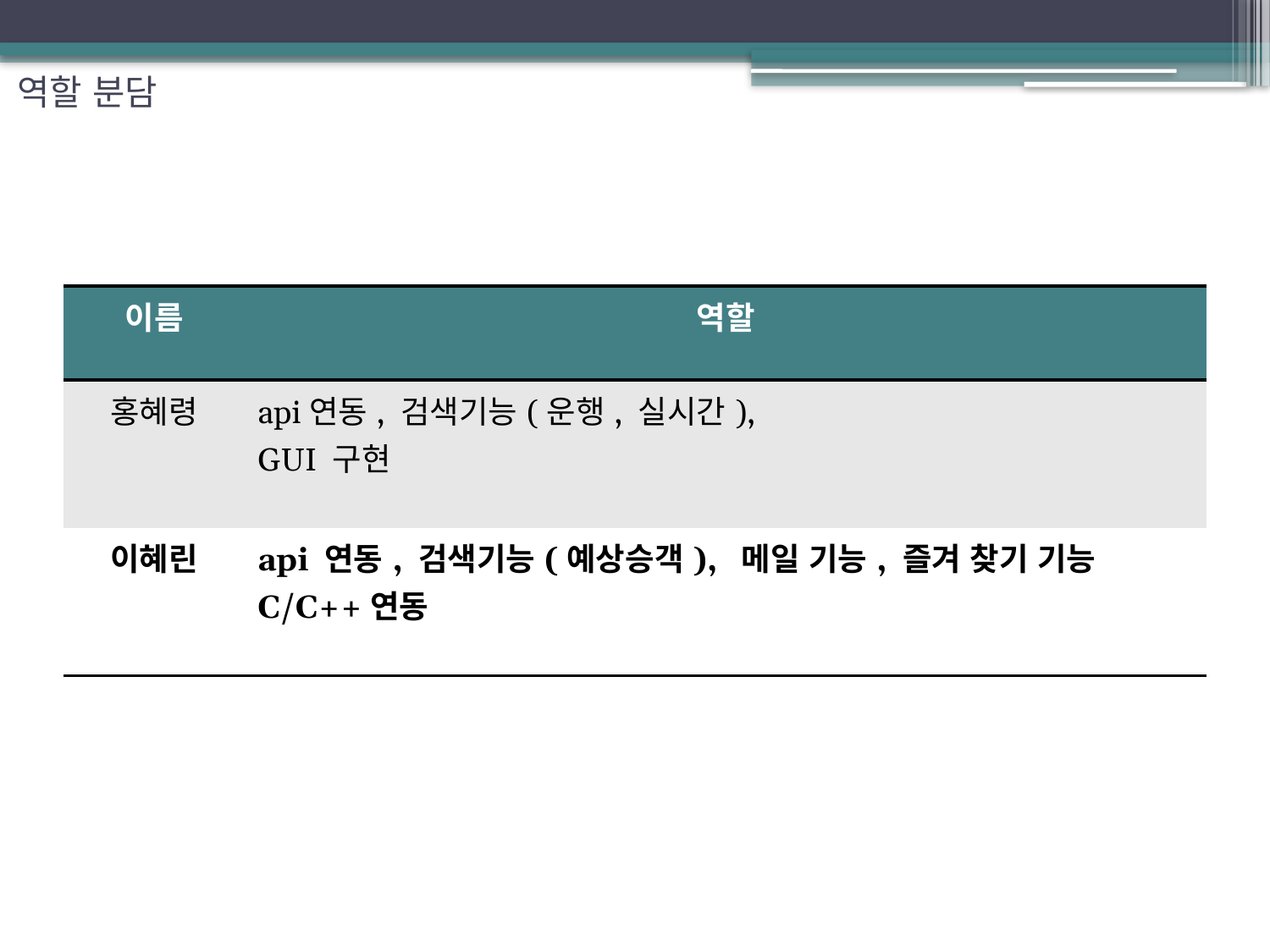

# 역할 분담
| 이름 | 역할 |
| --- | --- |
| 홍혜령 | api연동, 검색기능(운행, 실시간), GUI 구현 |
| 이혜린 | api 연동, 검색기능(예상승객), 메일 기능, 즐겨 찾기 기능 C/C++연동 |